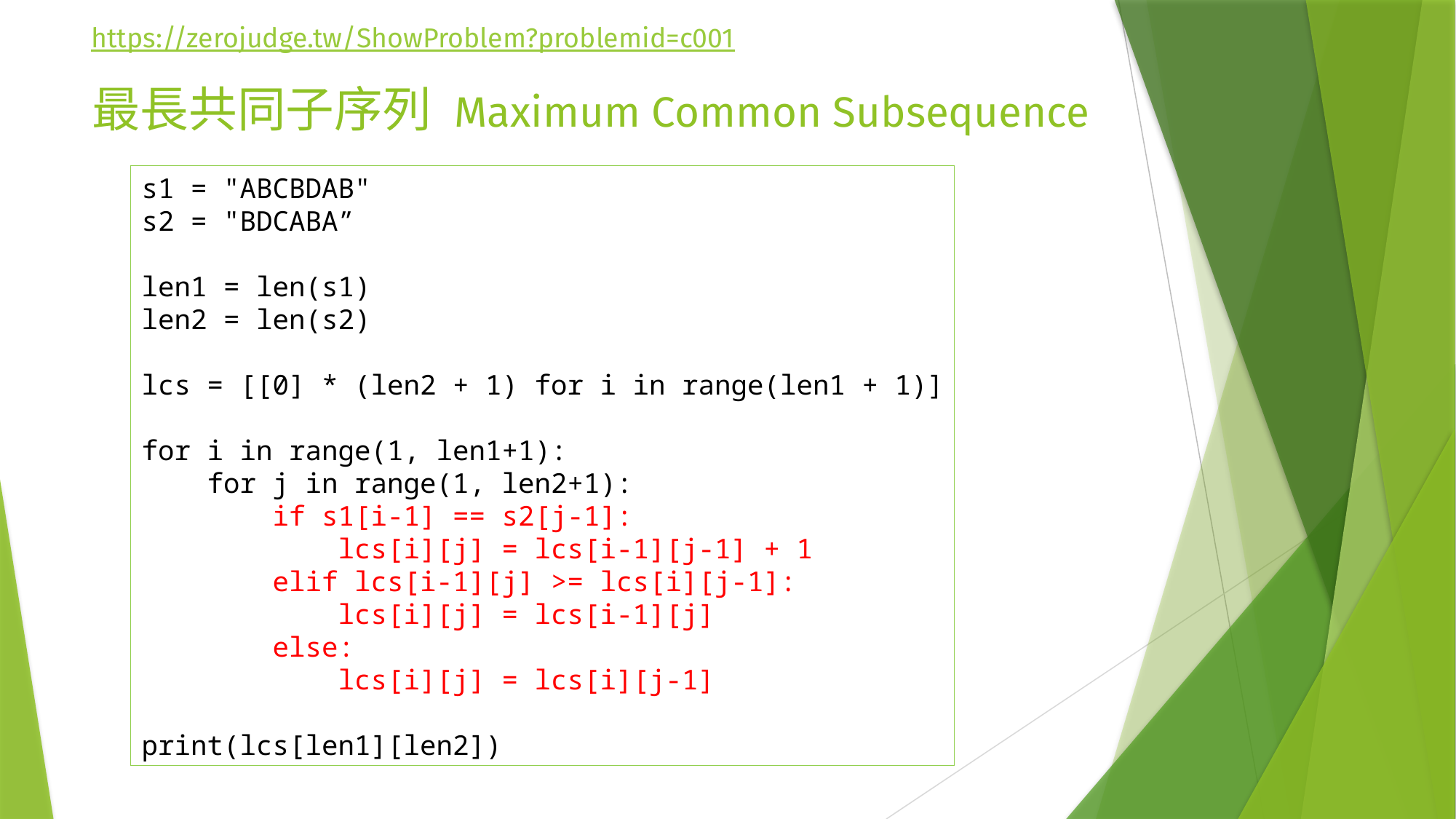

https://zerojudge.tw/ShowProblem?problemid=c001
# 最長共同子序列 Maximum Common Subsequence
s1 = "ABCBDAB"
s2 = "BDCABA”

len1 = len(s1)
len2 = len(s2)

lcs = [[0] * (len2 + 1) for i in range(len1 + 1)]

for i in range(1, len1+1):
    for j in range(1, len2+1):
        if s1[i-1] == s2[j-1]:
            lcs[i][j] = lcs[i-1][j-1] + 1
        elif lcs[i-1][j] >= lcs[i][j-1]:
            lcs[i][j] = lcs[i-1][j]
        else:
            lcs[i][j] = lcs[i][j-1]

print(lcs[len1][len2])